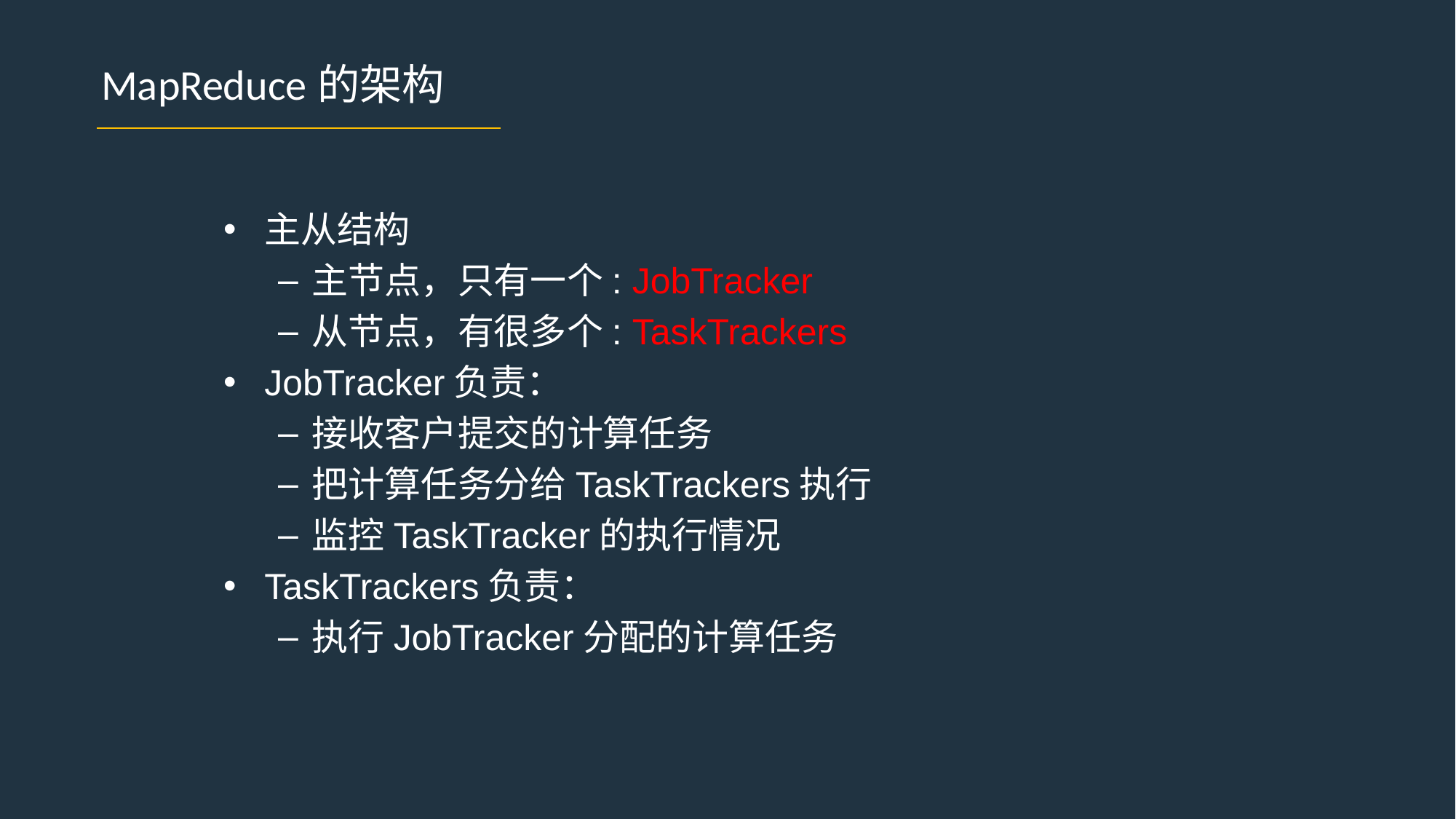

MapReduce的架构
主从结构
主节点，只有一个: JobTracker
从节点，有很多个: TaskTrackers
JobTracker负责：
接收客户提交的计算任务
把计算任务分给TaskTrackers执行
监控TaskTracker的执行情况
TaskTrackers负责：
执行JobTracker分配的计算任务